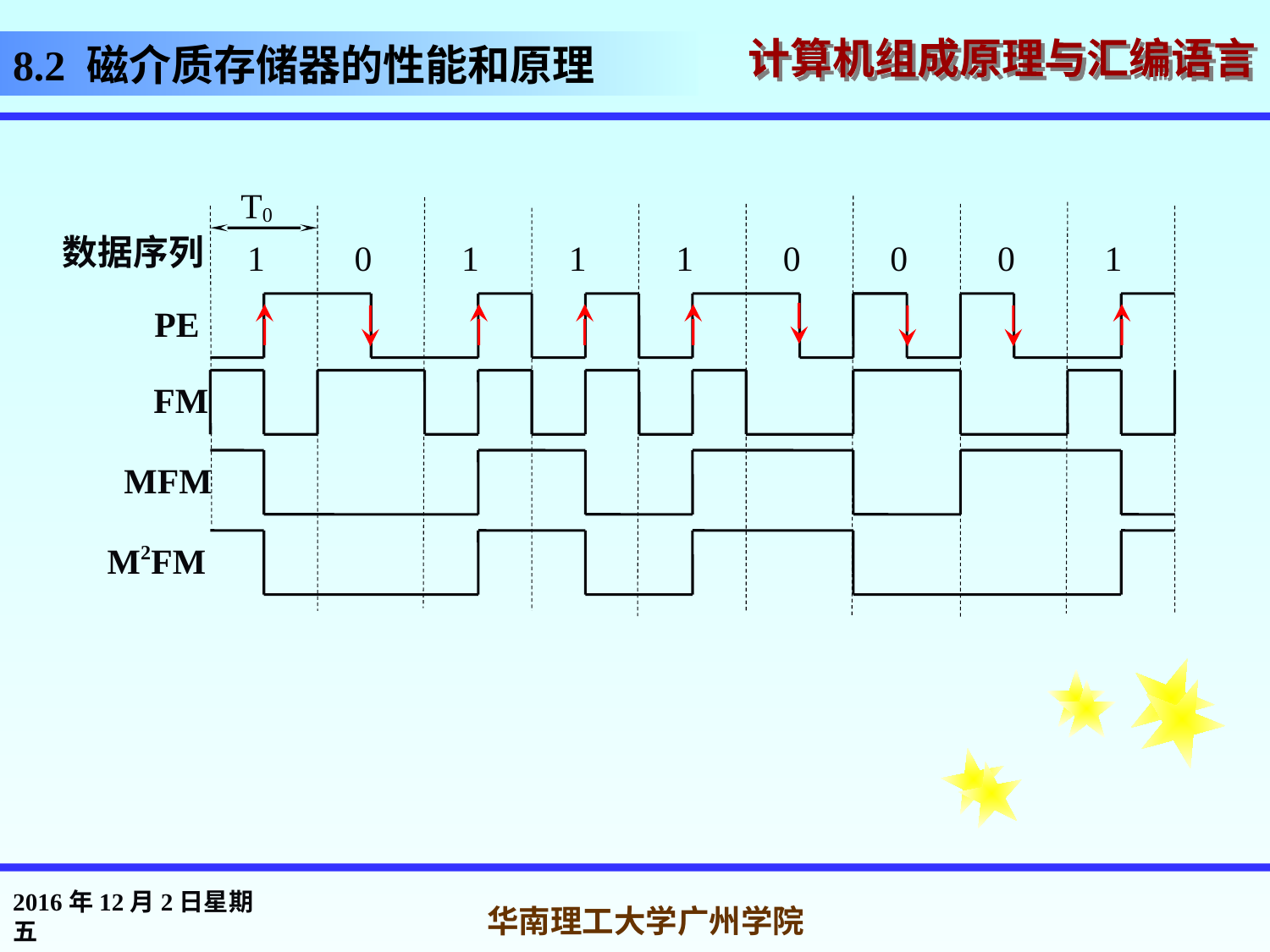

# 8.2 磁介质存储器的性能和原理
T0

数据序列

1
0
1
1
1
0
0
0
1

PE

FM

MFM

M2FM

2016年12月2日星期五
华南理工大学广州学院